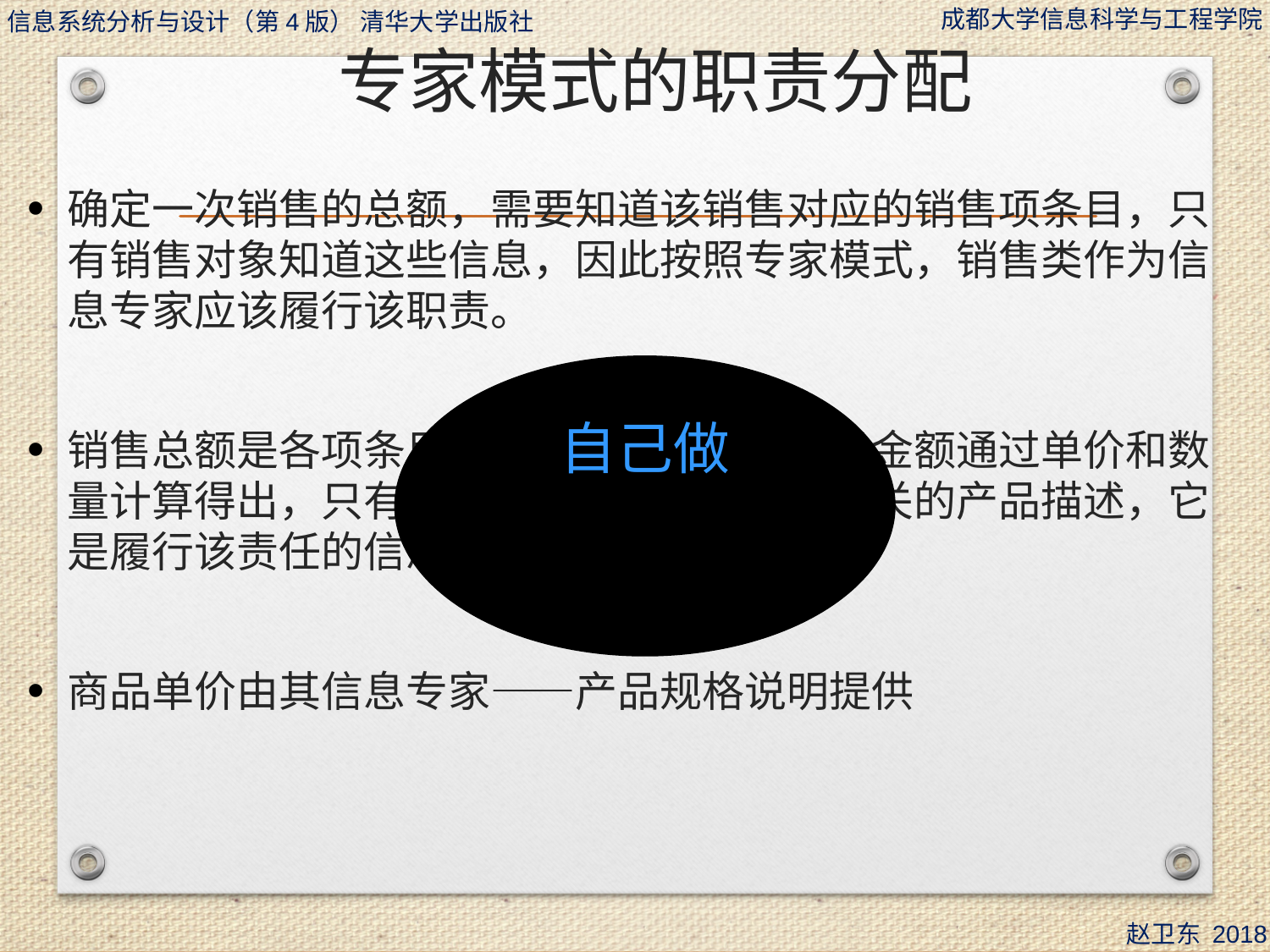

# 专家模式的职责分配
确定一次销售的总额，需要知道该销售对应的销售项条目，只有销售对象知道这些信息，因此按照专家模式，销售类作为信息专家应该履行该职责。

销售总额是各项条目的金额的总和，而项目金额通过单价和数量计算得出，只有销售项条目知道数量和相关的产品描述，它是履行该责任的信息专家

商品单价由其信息专家——产品规格说明提供
自己做
对象都是活的
可以承担职责